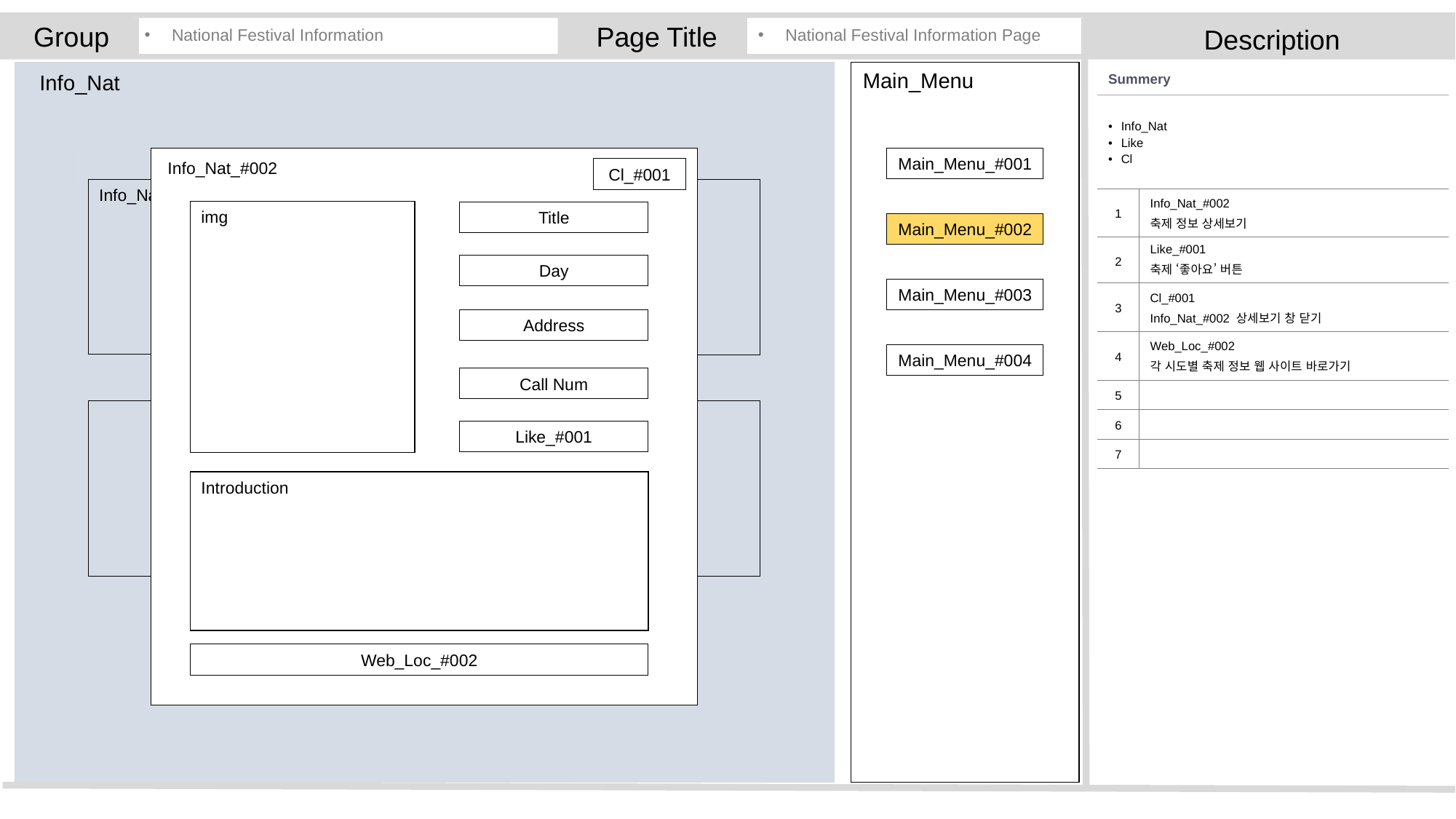

Group
National Festival Information
Page Title
National Festival Information Page
Description
Main_Menu

Info_Nat
| Summery |  |
| --- | --- |
| Info\_Nat Like Cl |  |
| 1 | Info\_Nat\_#002 축제 정보 상세보기 |
| 2 | Like\_#001 축제 ‘좋아요’ 버튼 |
| 3 | Cl\_#001 Info\_Nat\_#002 상세보기 창 닫기 |
| 4 | Web\_Loc\_#002 각 시도별 축제 정보 웹 사이트 바로가기 |
| 5 |  |
| 6 |  |
| 7 |  |

Main_Menu_#001

Info_Nat_#002
Cl_#001
Info_Nat_#001

img
Title
Main_Menu_#002
Day
Main_Menu_#003
Address
Main_Menu_#004
Call Num

Like_#001
Introduction
Web_Loc_#002